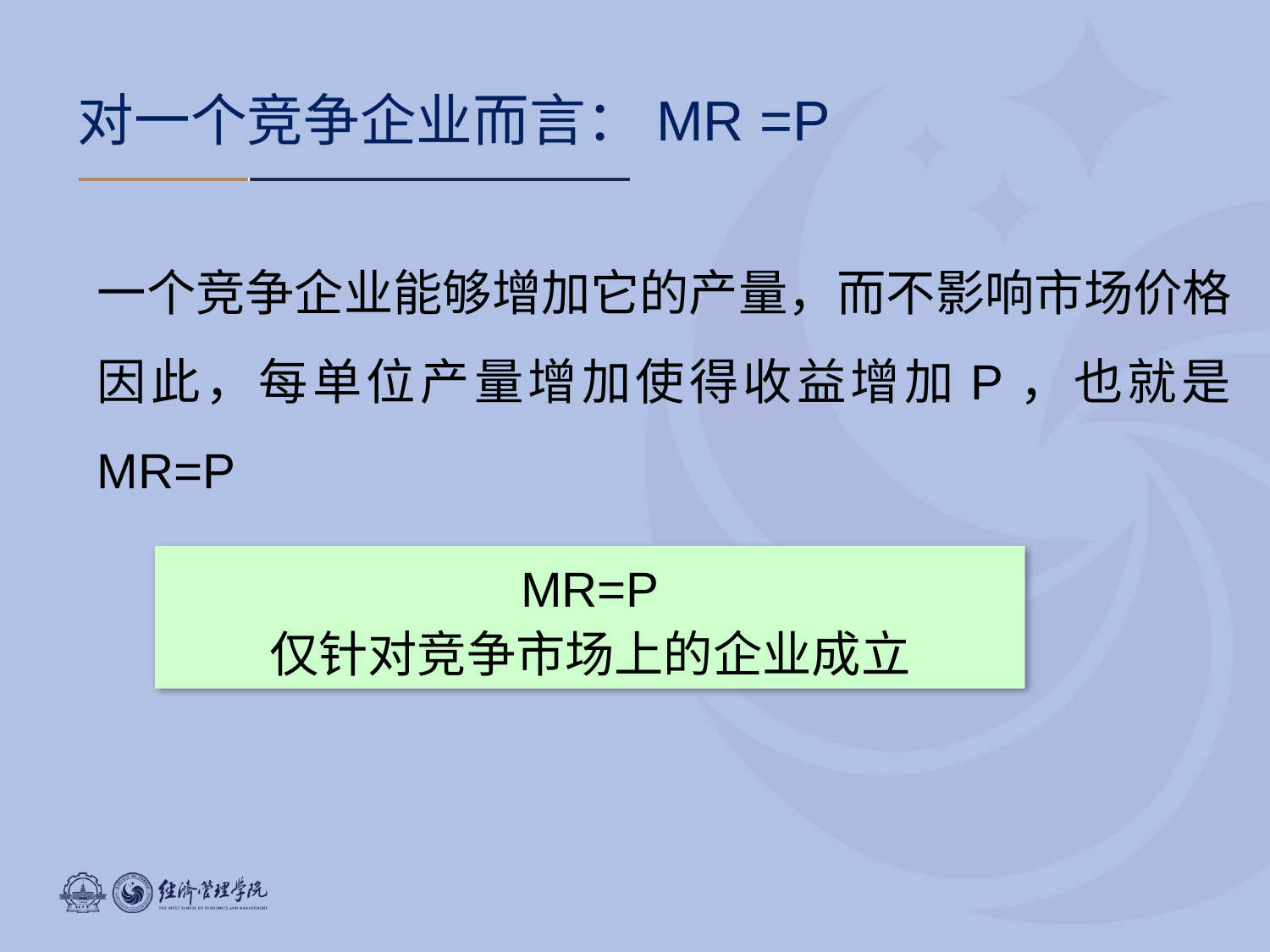

# 对一个竞争企业而言：MR =P
一个竞争企业能够增加它的产量，而不影响市场价格
因此，每单位产量增加使得收益增加P，也就是MR=P
MR=P
仅针对竞争市场上的企业成立